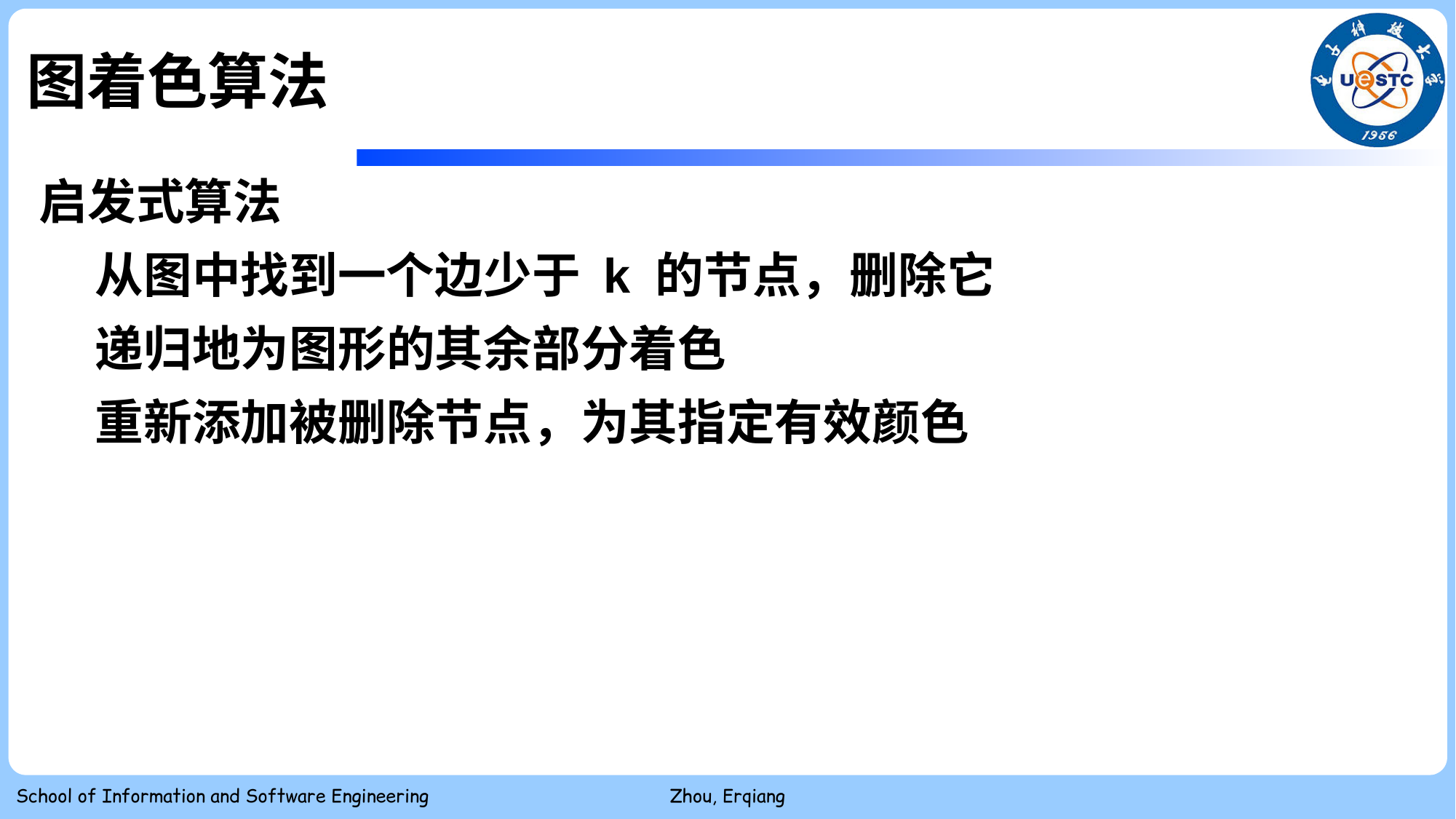

# 图着色算法
启发式算法
    从图中找到一个边少于 k 的节点，删除它
    递归地为图形的其余部分着色
    重新添加被删除节点，为其指定有效颜色
School of Information and Software Engineering
Zhou, Erqiang
49